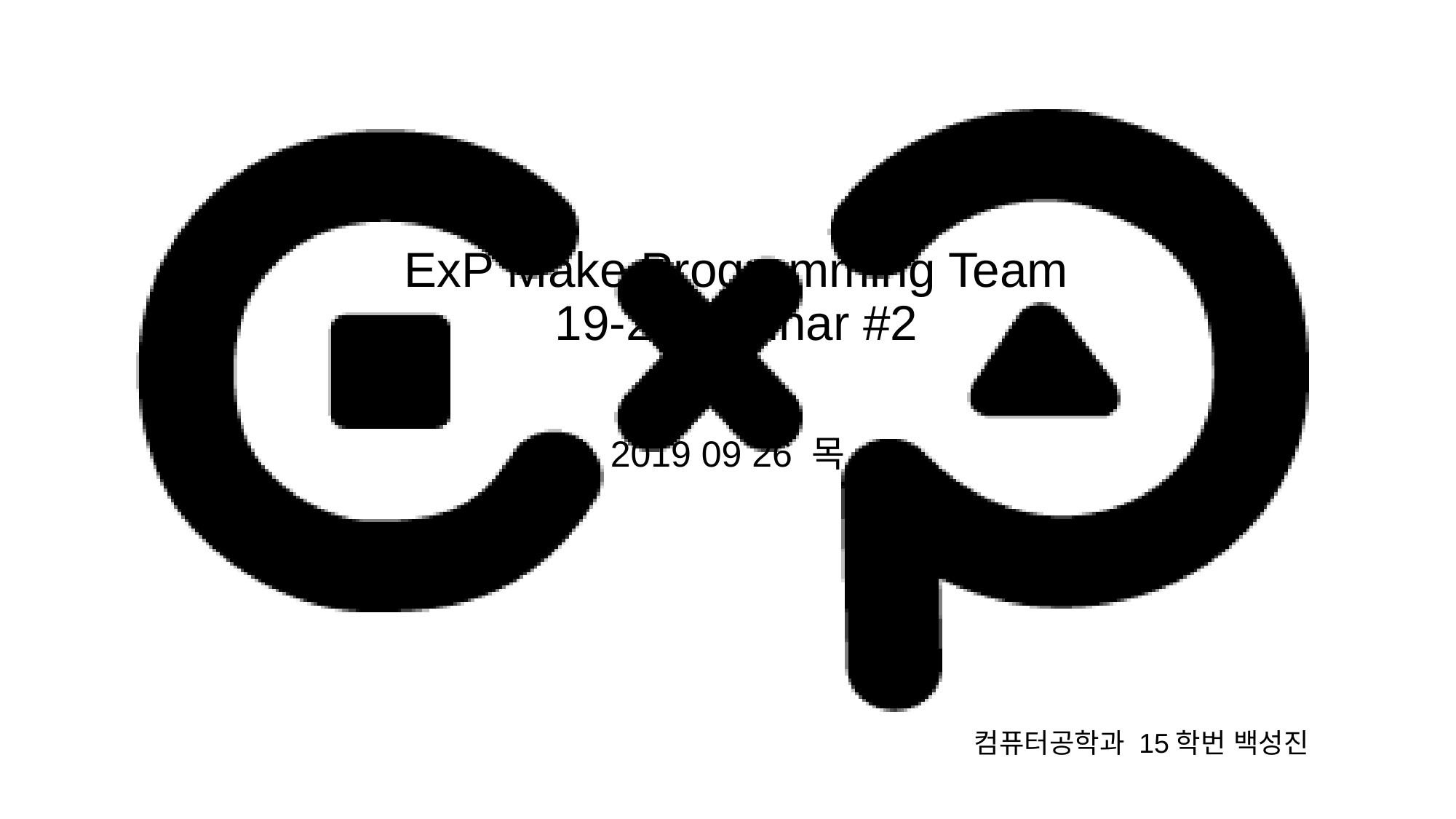

# ExP Make Programming Team 19-2 Seminar #2
2019 09 26 목
컴퓨터공학과 15학번 백성진